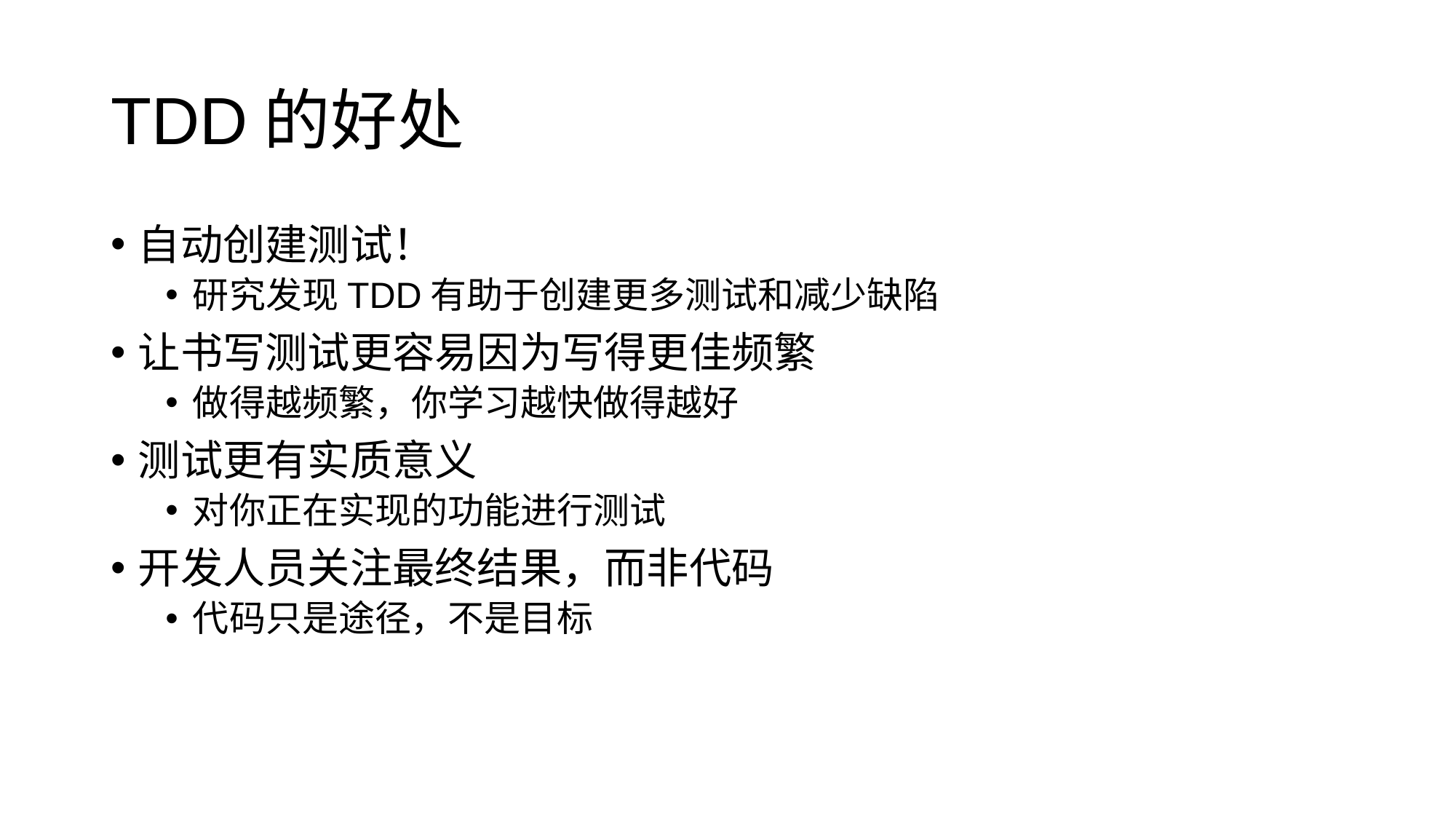

# TDD的好处
自动创建测试！
研究发现TDD有助于创建更多测试和减少缺陷
让书写测试更容易因为写得更佳频繁
做得越频繁，你学习越快做得越好
测试更有实质意义
对你正在实现的功能进行测试
开发人员关注最终结果，而非代码
代码只是途径，不是目标